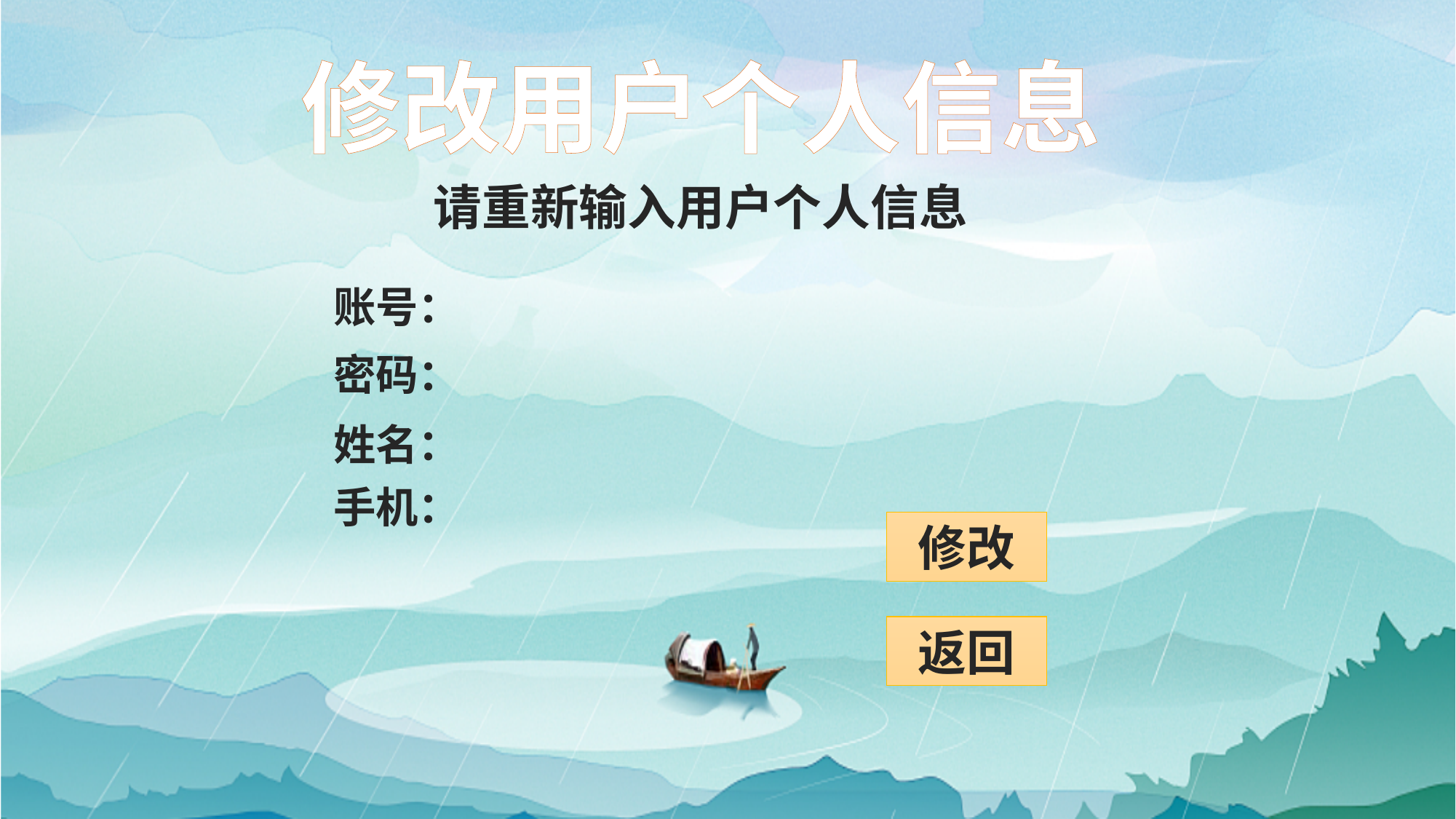

修改用户个人信息
请重新输入用户个人信息
账号：
密码：
姓名：
手机：
修改
返回